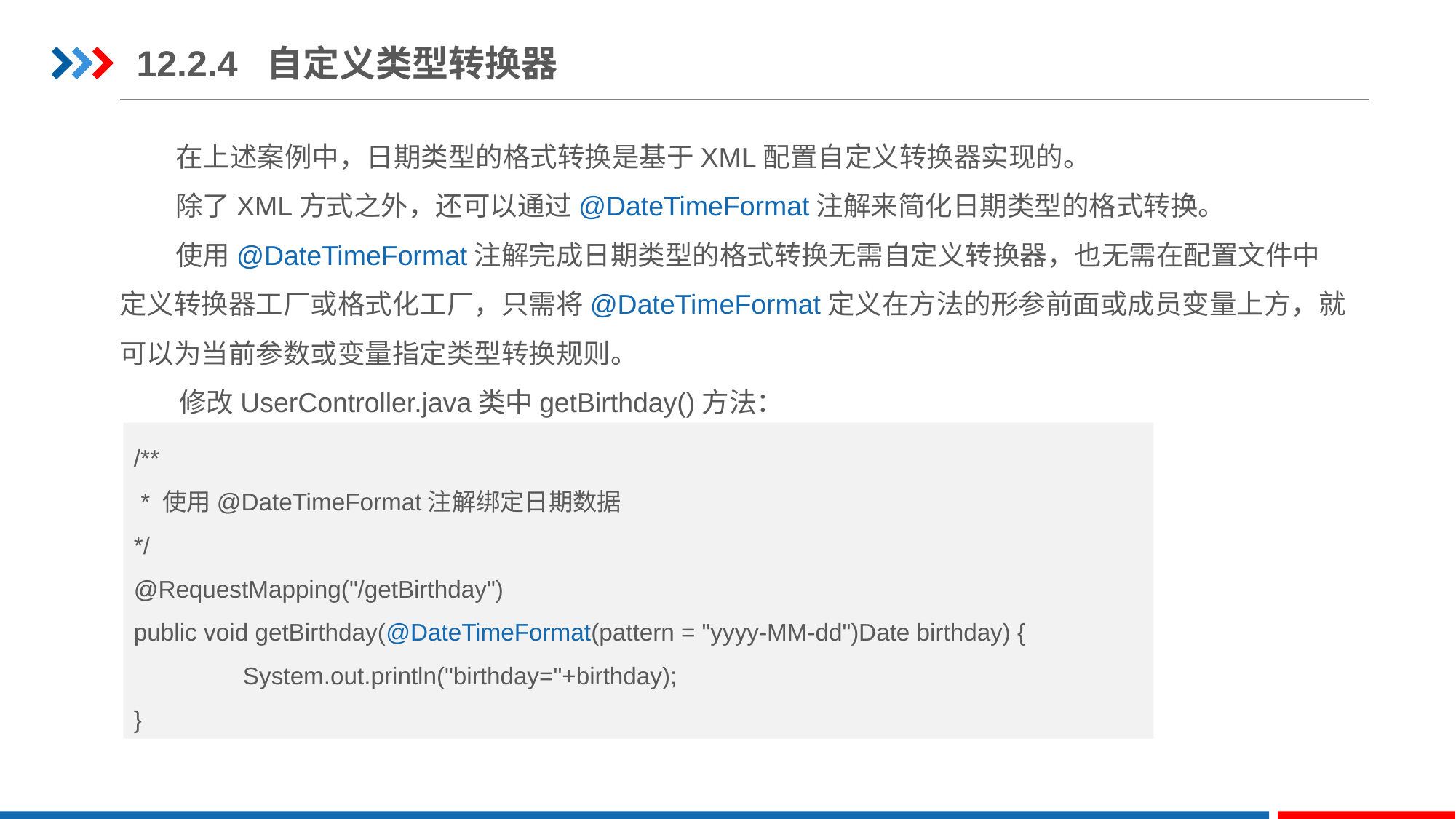

12.2.4  自定义类型转换器
        在上述案例中，日期类型的格式转换是基于XML配置自定义转换器实现的。
        除了XML方式之外，还可以通过@DateTimeFormat注解来简化日期类型的格式转换。
        使用@DateTimeFormat注解完成日期类型的格式转换无需自定义转换器，也无需在配置文件中定义转换器工厂或格式化工厂，只需将@DateTimeFormat定义在方法的形参前面或成员变量上方，就可以为当前参数或变量指定类型转换规则。
       修改UserController.java类中getBirthday()方法：
/**
 * 使用@DateTimeFormat注解绑定日期数据
*/
@RequestMapping("/getBirthday")
public void getBirthday(@DateTimeFormat(pattern = "yyyy-MM-dd")Date birthday) {
	System.out.println("birthday="+birthday);
}